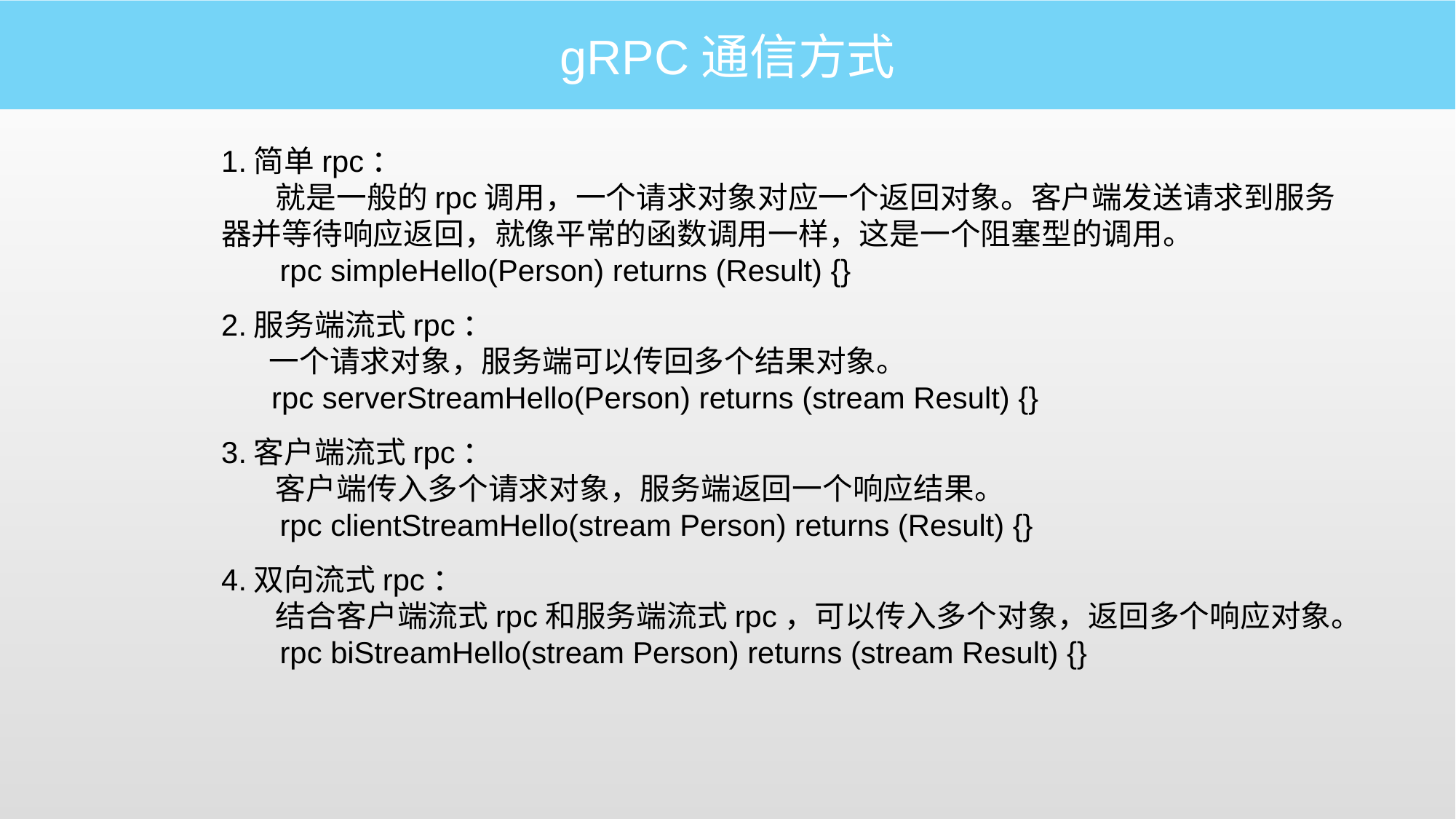

gRPC通信方式
1.简单rpc：
       就是一般的rpc调用，一个请求对象对应一个返回对象。客户端发送请求到服务器并等待响应返回，就像平常的函数调用一样，这是一个阻塞型的调用。
       rpc simpleHello(Person) returns (Result) {}
2.服务端流式rpc：
      一个请求对象，服务端可以传回多个结果对象。
      rpc serverStreamHello(Person) returns (stream Result) {}
3.客户端流式rpc：
       客户端传入多个请求对象，服务端返回一个响应结果。
       rpc clientStreamHello(stream Person) returns (Result) {}
4.双向流式rpc：
       结合客户端流式rpc和服务端流式rpc，可以传入多个对象，返回多个响应对象。
       rpc biStreamHello(stream Person) returns (stream Result) {}